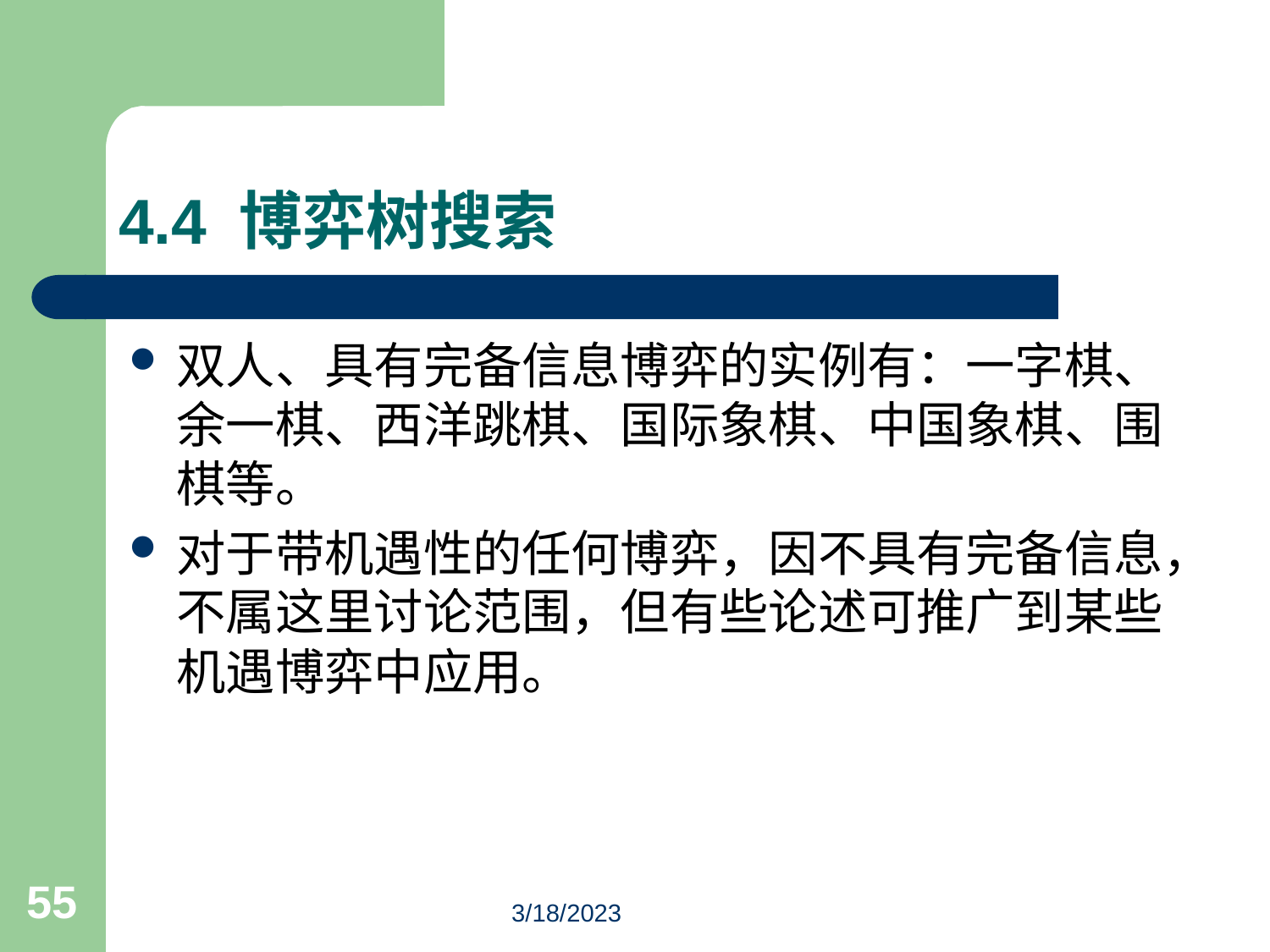

# 4.4 博弈树搜索
双人、具有完备信息博弈的实例有：一字棋、余一棋、西洋跳棋、国际象棋、中国象棋、围棋等。
对于带机遇性的任何博弈，因不具有完备信息，不属这里讨论范围，但有些论述可推广到某些机遇博弈中应用。
55
3/18/2023